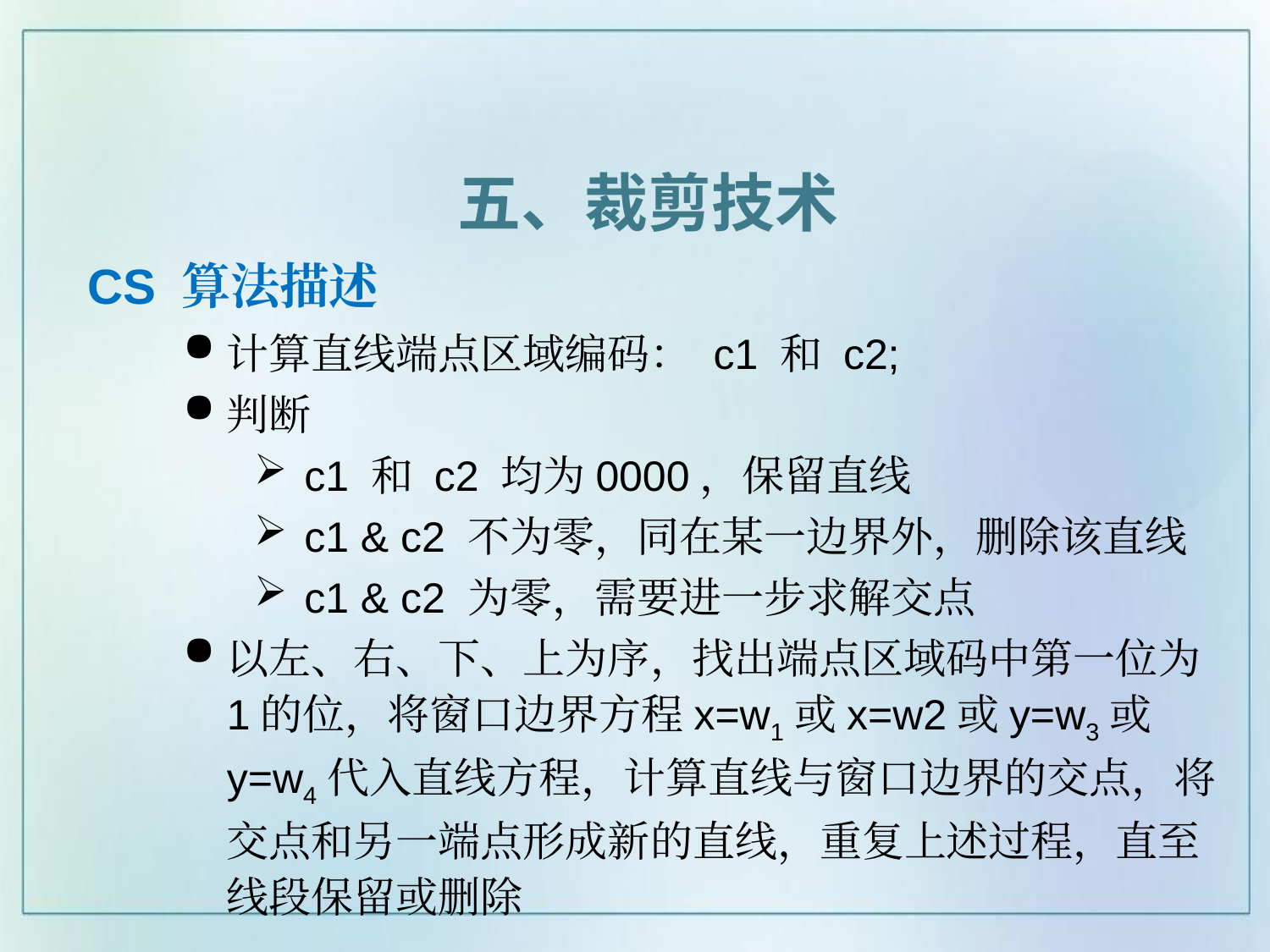

五、裁剪技术
# CS 算法描述
计算直线端点区域编码： c1 和 c2;
判断
c1 和 c2 均为0000，保留直线
c1 & c2 不为零，同在某一边界外，删除该直线
c1 & c2 为零，需要进一步求解交点
以左、右、下、上为序，找出端点区域码中第一位为1的位，将窗口边界方程x=w1或x=w2或y=w3或y=w4代入直线方程，计算直线与窗口边界的交点，将交点和另一端点形成新的直线，重复上述过程，直至线段保留或删除